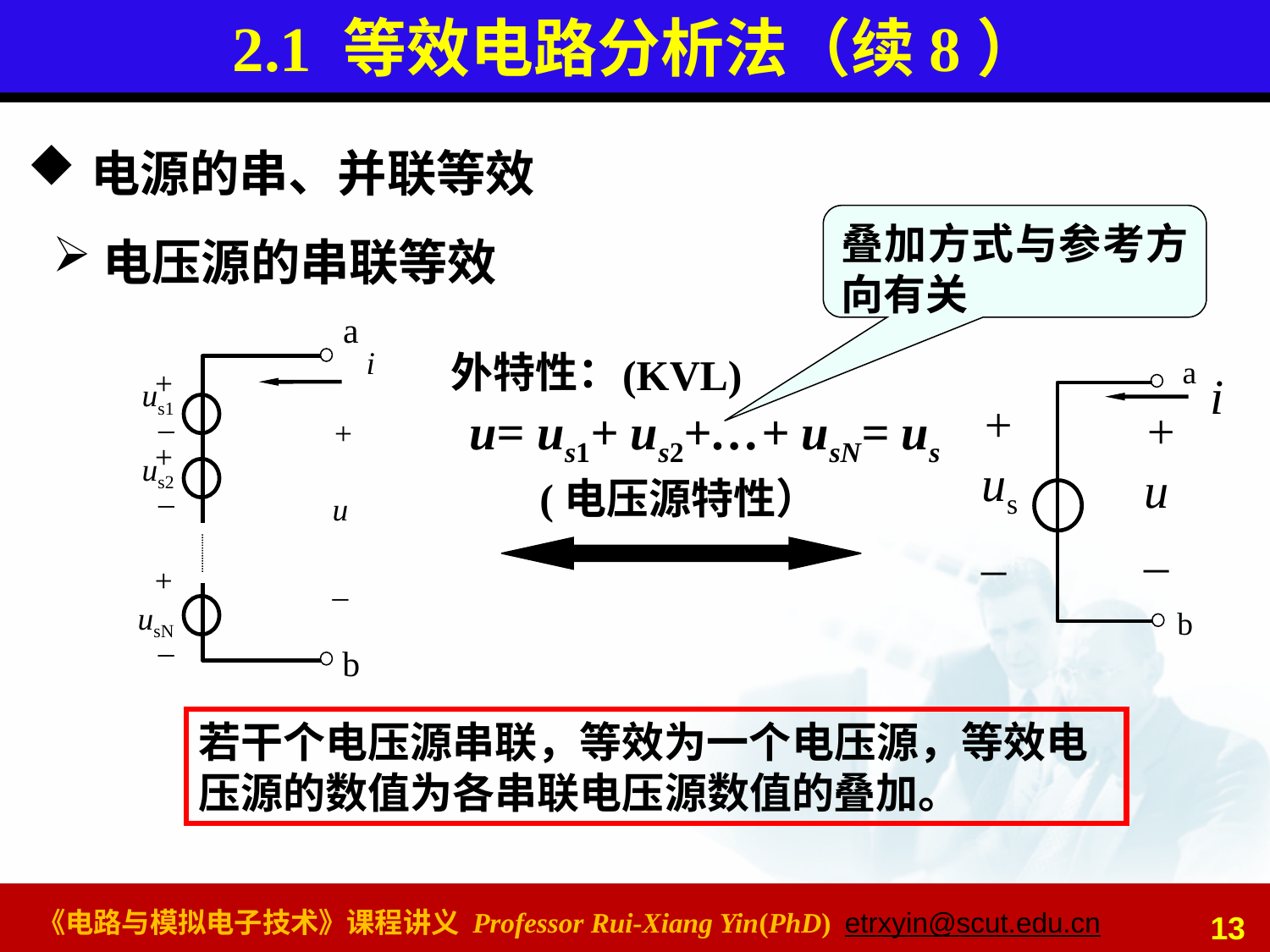

# 2.1 等效电路分析法（续8）
电源的串、并联等效
电压源的串联等效
叠加方式与参考方向有关
a
i

+
us1
_
+
us2
_
+
usN
_

+

u

_

b

外特性：
(KVL)
a
i

+
us
_
+
u
_

b

u= us1+ us2+…+ usN= us
(电压源特性）

若干个电压源串联，等效为一个电压源，等效电压源的数值为各串联电压源数值的叠加。
13